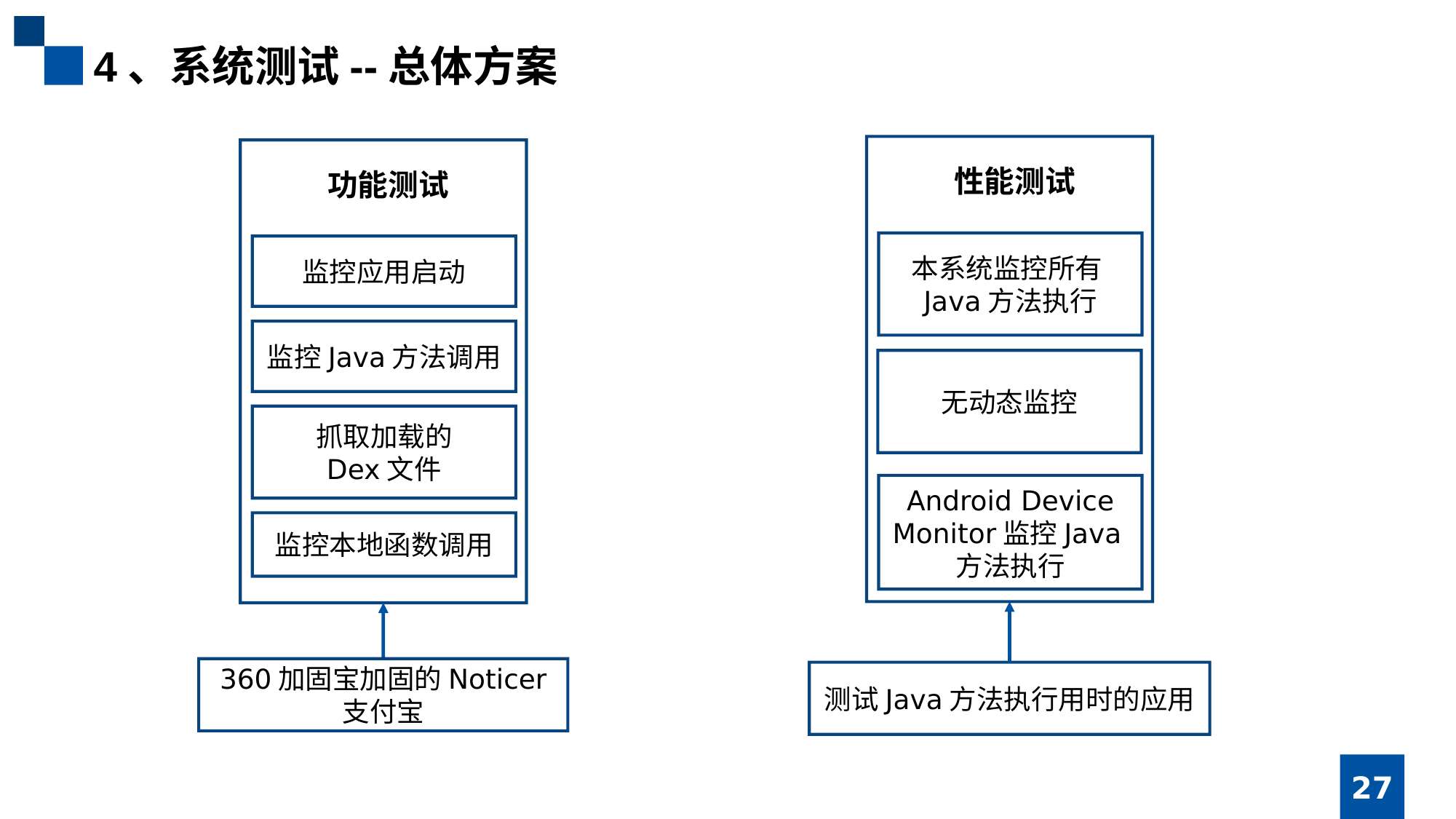

4、系统测试--总体方案

性能测试
本系统监控所有Java方法执行
无动态监控
Android Device Monitor监控Java方法执行

功能测试
监控应用启动
监控Java方法调用
抓取加载的
Dex文件
监控本地函数调用
360加固宝加固的Noticer
支付宝
测试Java方法执行用时的应用
27